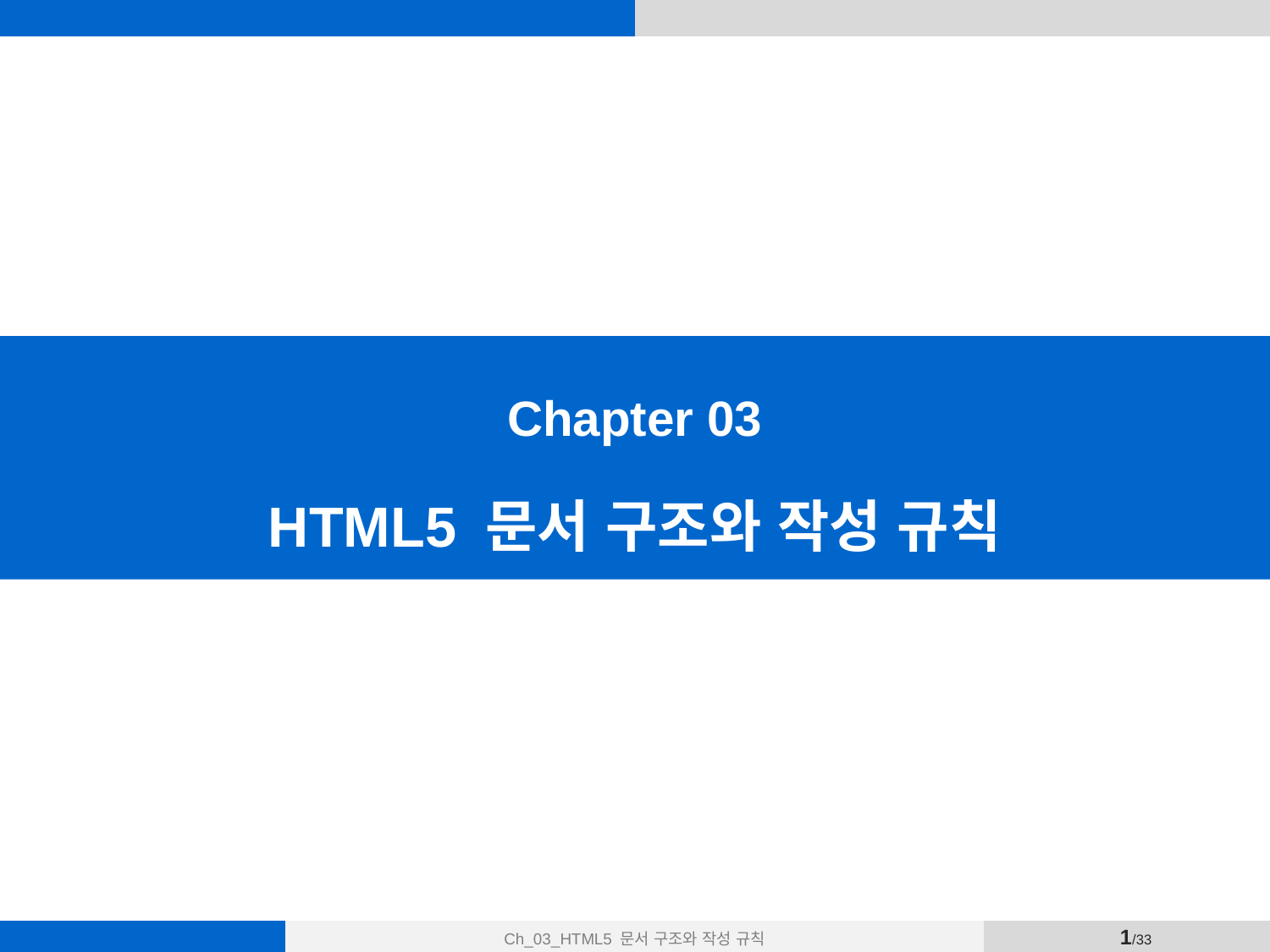

Chapter 03
HTML5 문서 구조와 작성 규칙